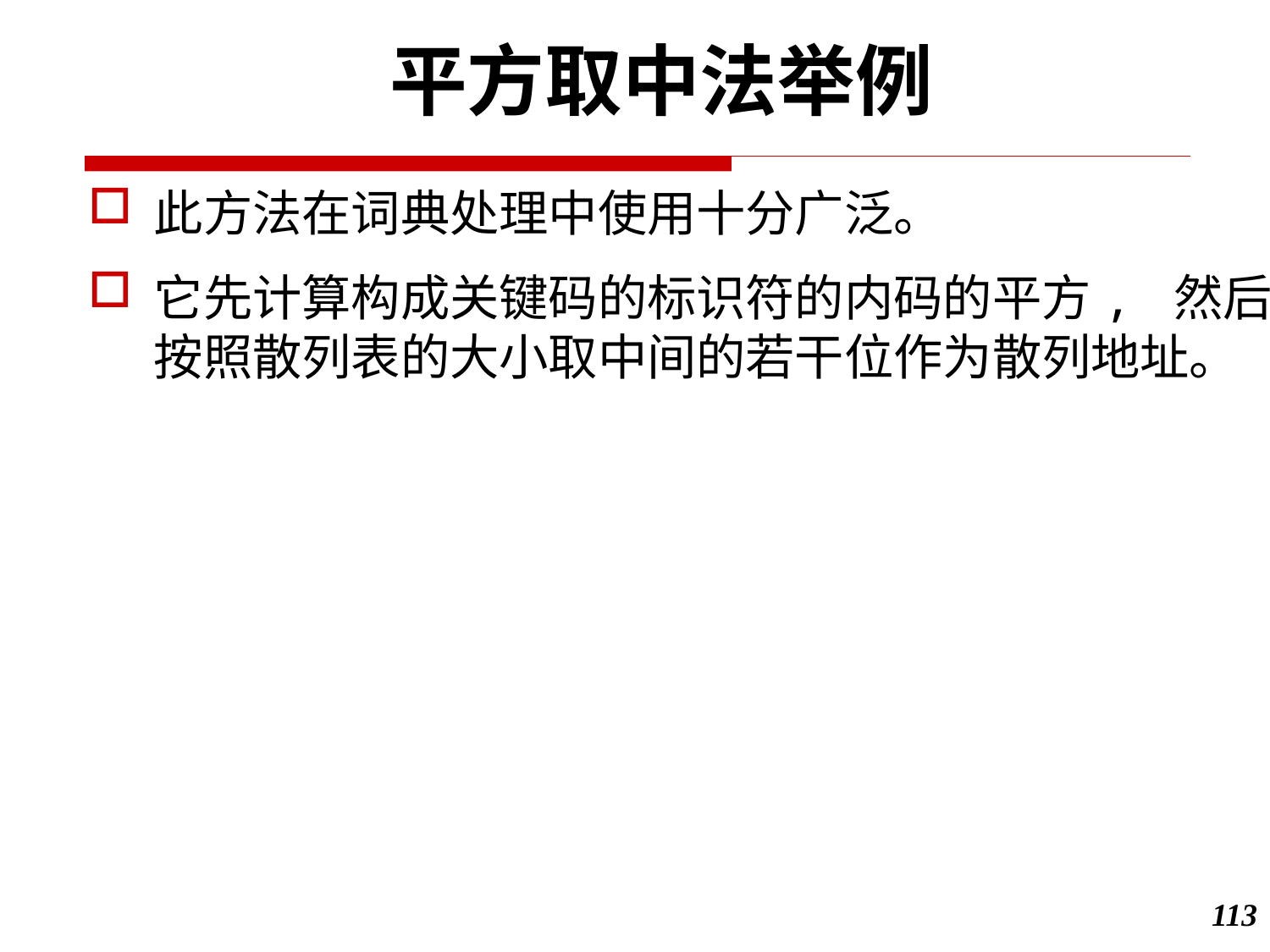

平方取中法举例
此方法在词典处理中使用十分广泛。
它先计算构成关键码的标识符的内码的平方, 然后按照散列表的大小取中间的若干位作为散列地址。
113